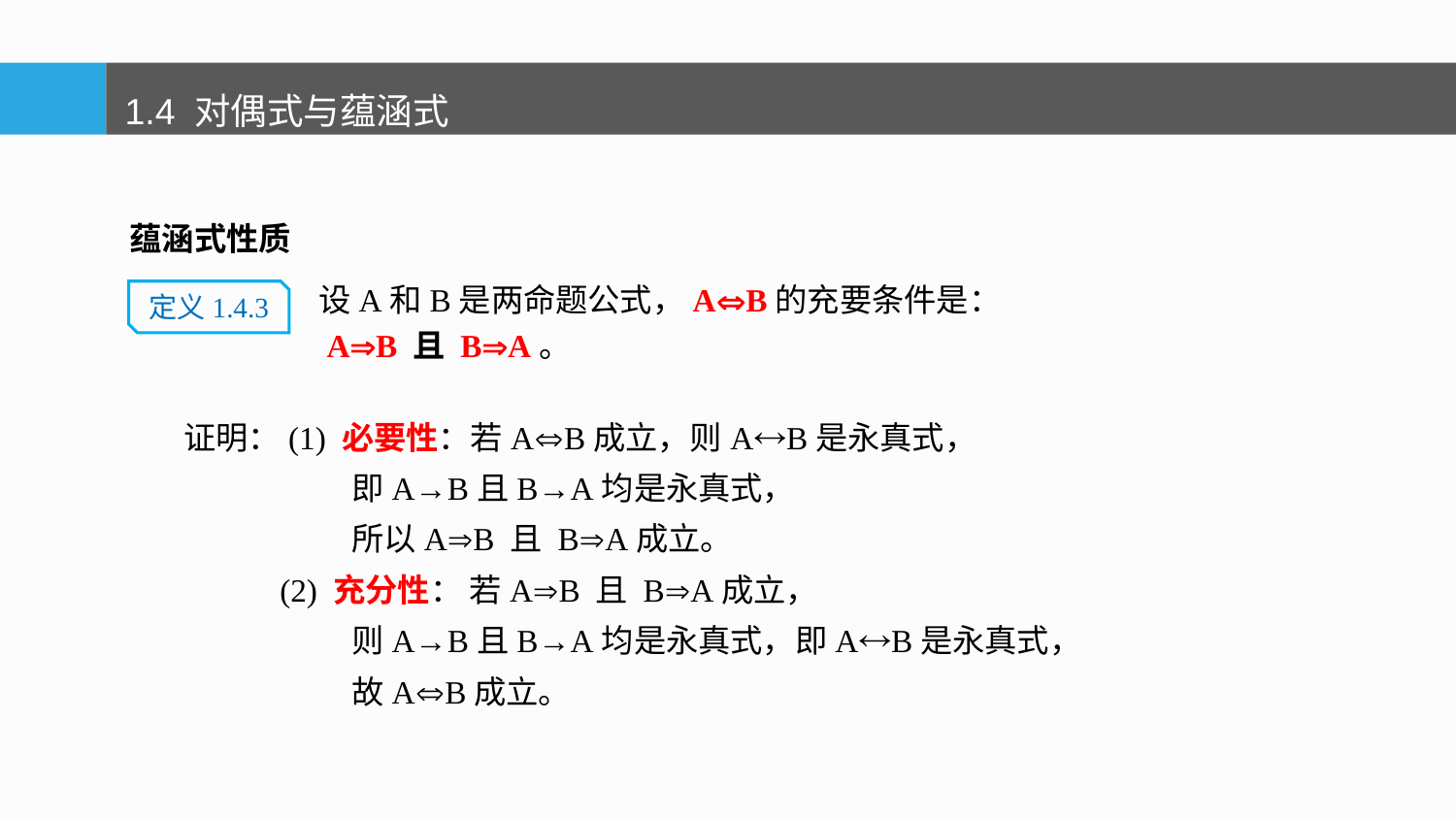

1.4 对偶式与蕴涵式

蕴涵式性质
设A和B是两命题公式，A⇔B的充要条件是：
 A⇒B 且 B⇒A。
定义1.4.3
证明：(1) 必要性：若A⇔B成立，则A↔B是永真式，
                      即A→B且B→A均是永真式，
                      所以A⇒B 且 B⇒A成立。
            (2) 充分性： 若A⇒B 且 B⇒A成立，
                      则A→B且B→A均是永真式，即A↔B是永真式，
                      故A⇔B成立。